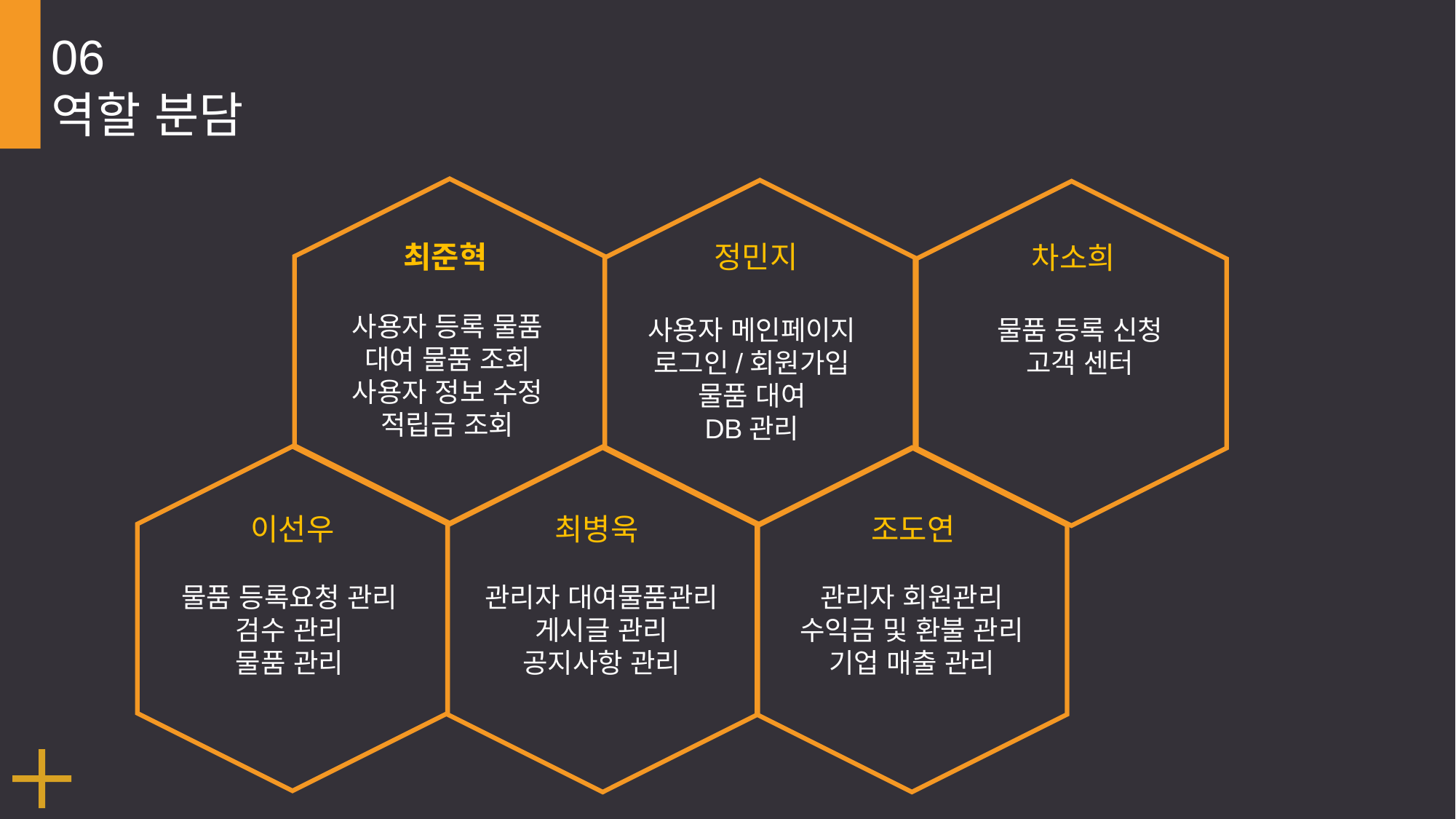

06
역할 분담

정민지
최준혁
차소희
사용자 등록 물품
대여 물품 조회
사용자 정보 수정
적립금 조회
사용자 메인페이지
로그인/회원가입
물품 대여
DB관리
물품 등록 신청
고객 센터

이선우
최병욱
조도연
물품 등록요청 관리
검수 관리
물품 관리
관리자 대여물품관리
게시글 관리
공지사항 관리
관리자 회원관리
수익금 및 환불 관리
기업 매출 관리